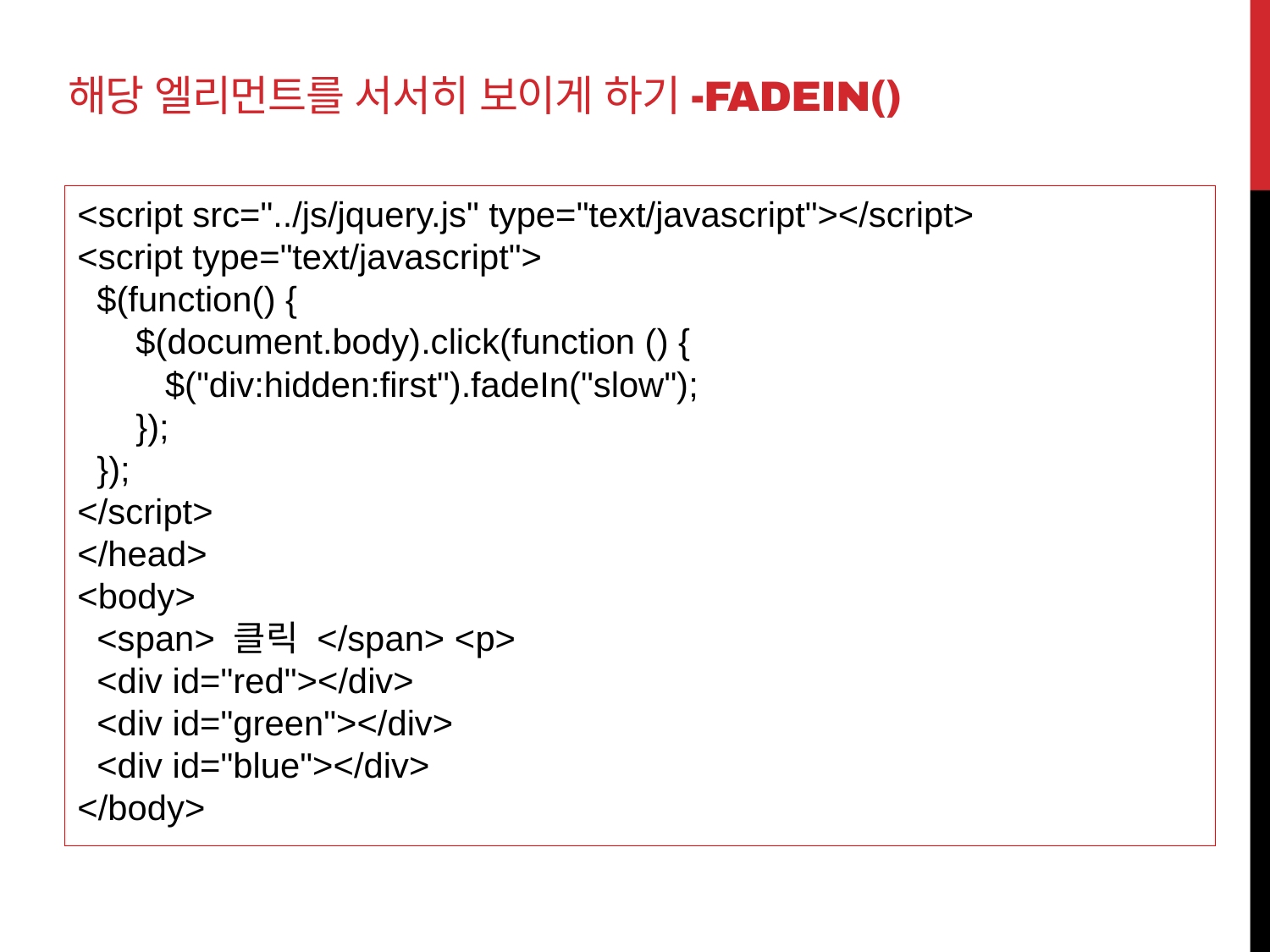

# 해당 엘리먼트를 서서히 보이게 하기-fadeIn()
<script src="../js/jquery.js" type="text/javascript"></script>
<script type="text/javascript">
  $(function() {
      $(document.body).click(function () {
         $("div:hidden:first").fadeIn("slow");
      });
  });
</script>
</head>
<body>
  <span> 클릭 </span> <p>
  <div id="red"></div>
  <div id="green"></div>
  <div id="blue"></div>
</body>